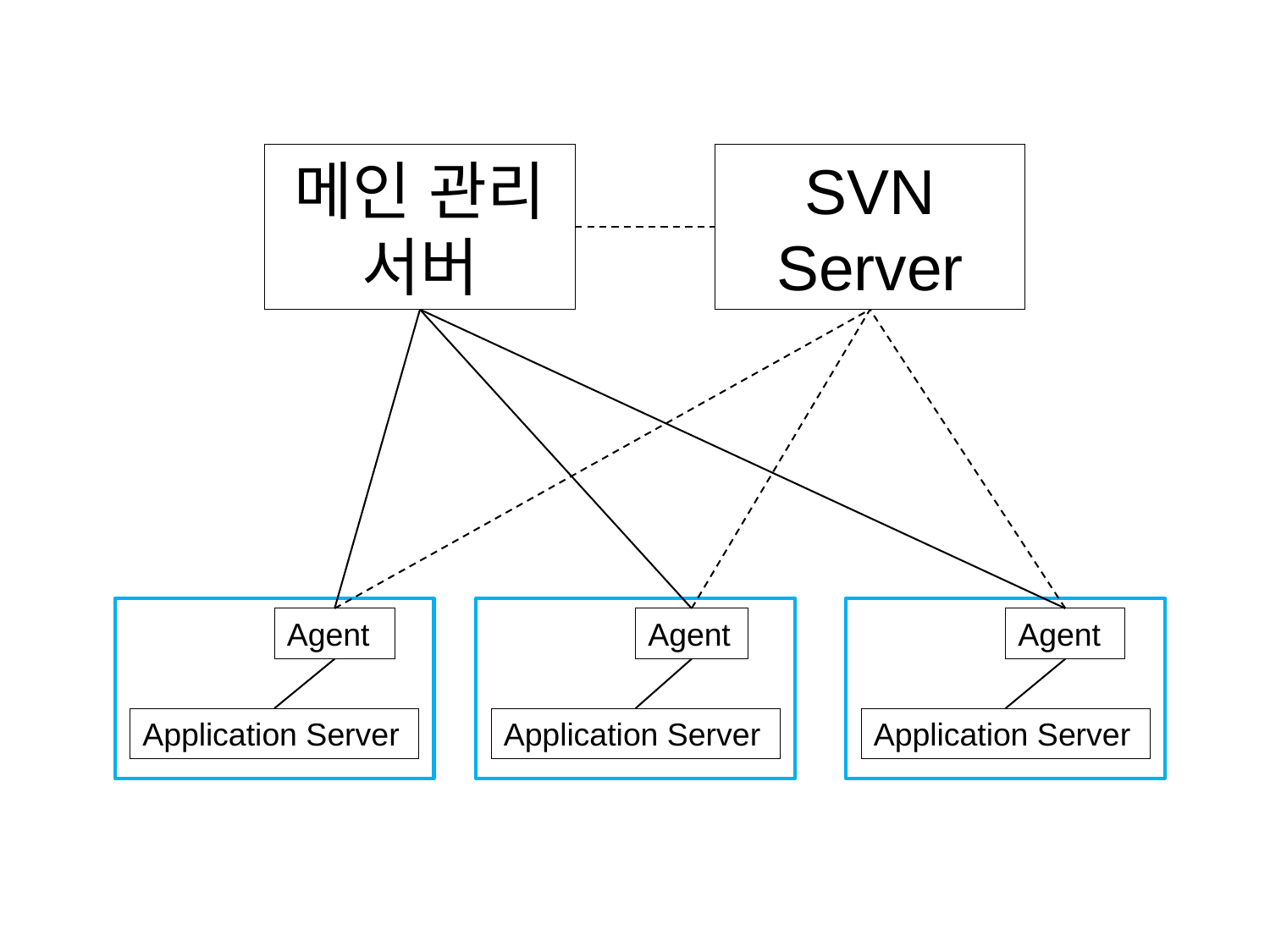

메인 관리 서버
SVN Server

Agent
Application Server

Agent
Application Server

Agent
Application Server